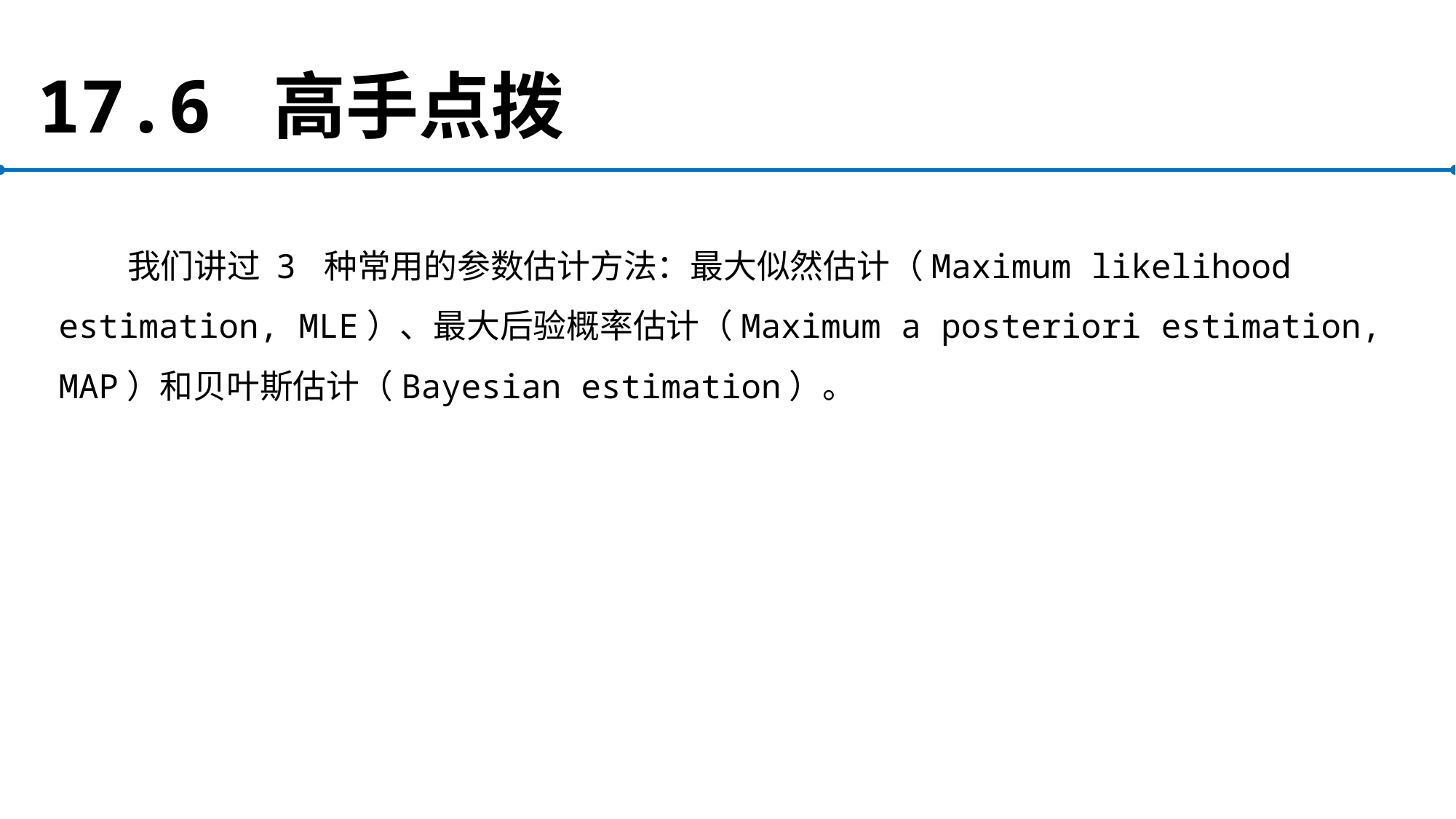

# 17.6 高手点拨
我们讲过 3 种常用的参数估计方法：最大似然估计（Maximum likelihood estimation, MLE）、最大后验概率估计（Maximum a posteriori estimation, MAP）和贝叶斯估计（Bayesian estimation）。